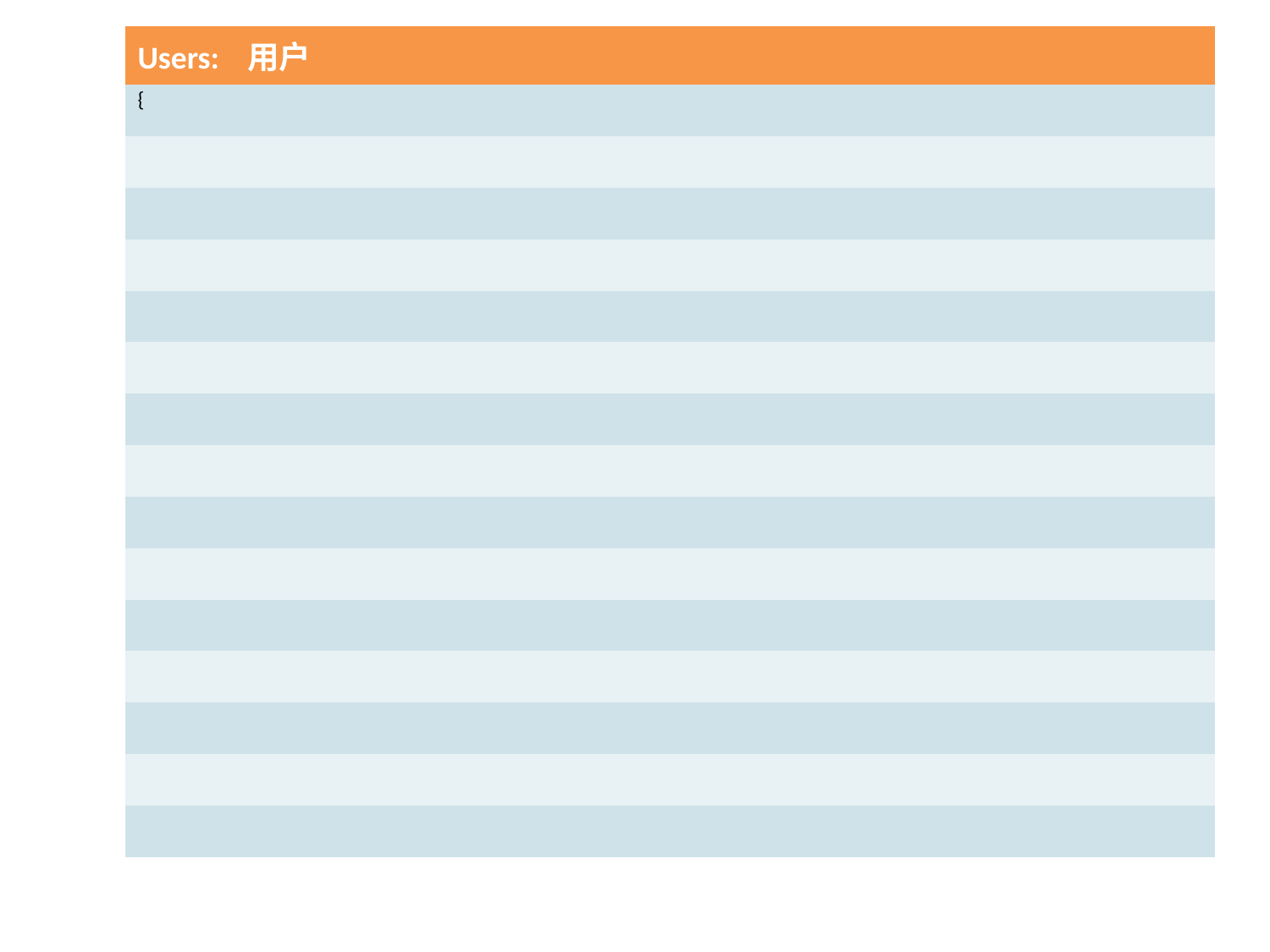

| Users: 用户 |
| --- |
| { |
|  |
|  |
|  |
|  |
|  |
|  |
|  |
|  |
|  |
|  |
|  |
|  |
|  |
|  |